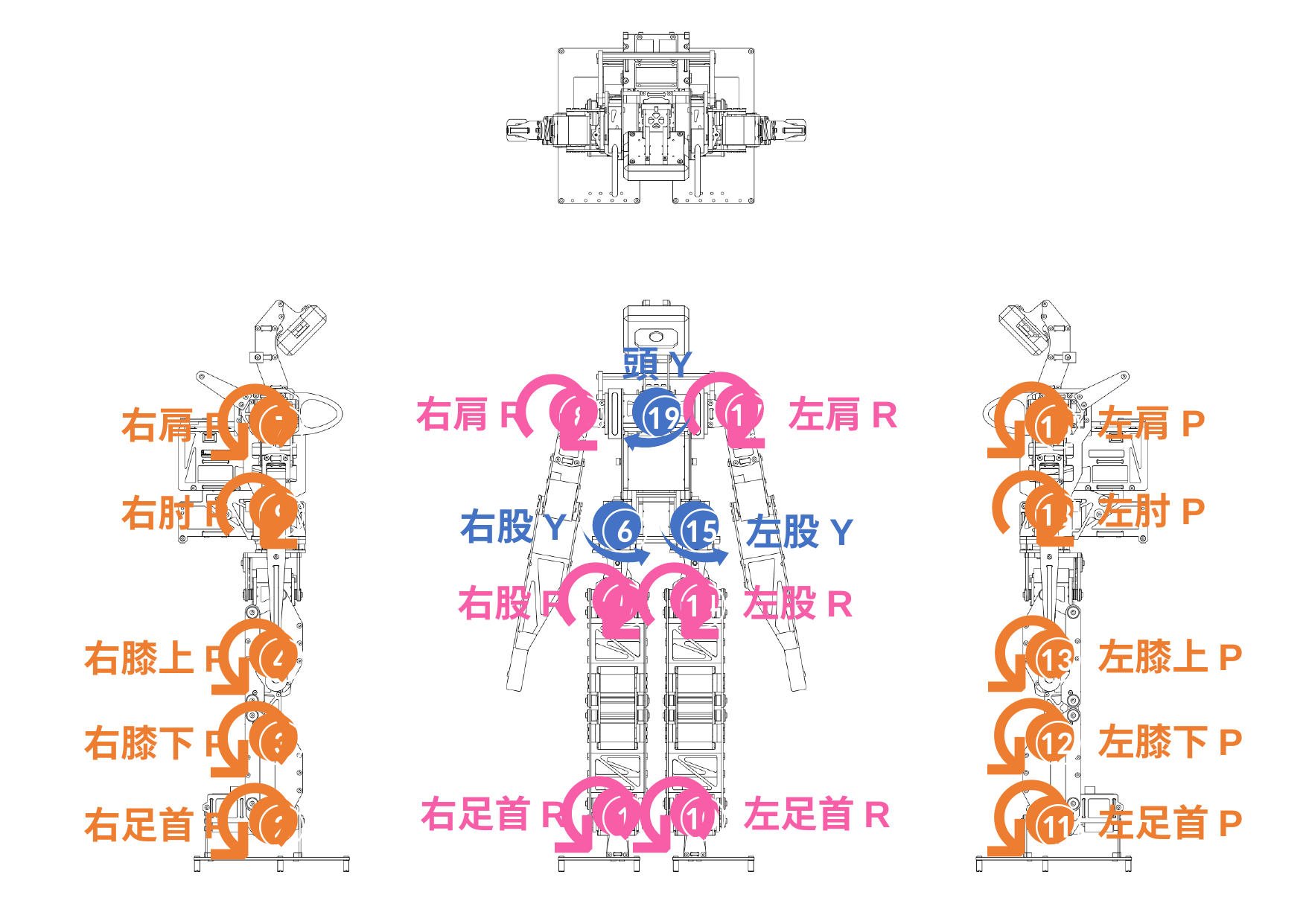

↻
↻
頭Y
↺
↺
⑰

⑧

⑲

右肩R
左肩R
⑦

⑯

左肩P
右肩P

↻
↻
⑨

⑱

左肘P
右肘P
⑥

⑮

右股Y
左股Y

↻
↻
⑤

⑭

右股R
左股R
↺
↺
④

⑬

左膝上P
右膝上P
↺
↺
③

⑫

左膝下P
右膝下P
↺
↺
↺
↺
①

⑩

右足首R
左足首R
②

⑪

左足首P
右足首P